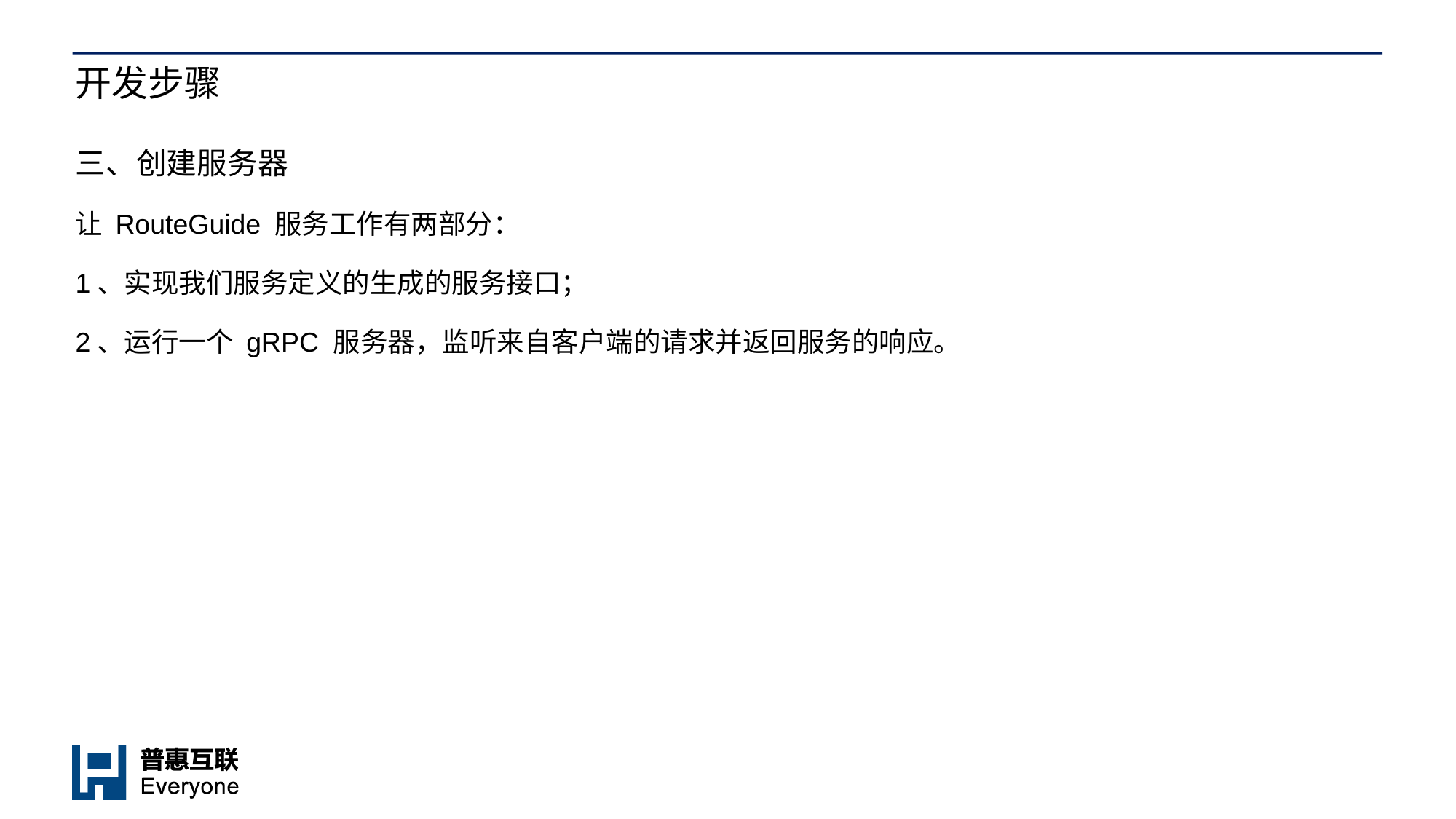

# 开发步骤
三、创建服务器

让 RouteGuide 服务工作有两部分：

1、实现我们服务定义的生成的服务接口；

2、运行一个 gRPC 服务器，监听来自客户端的请求并返回服务的响应。